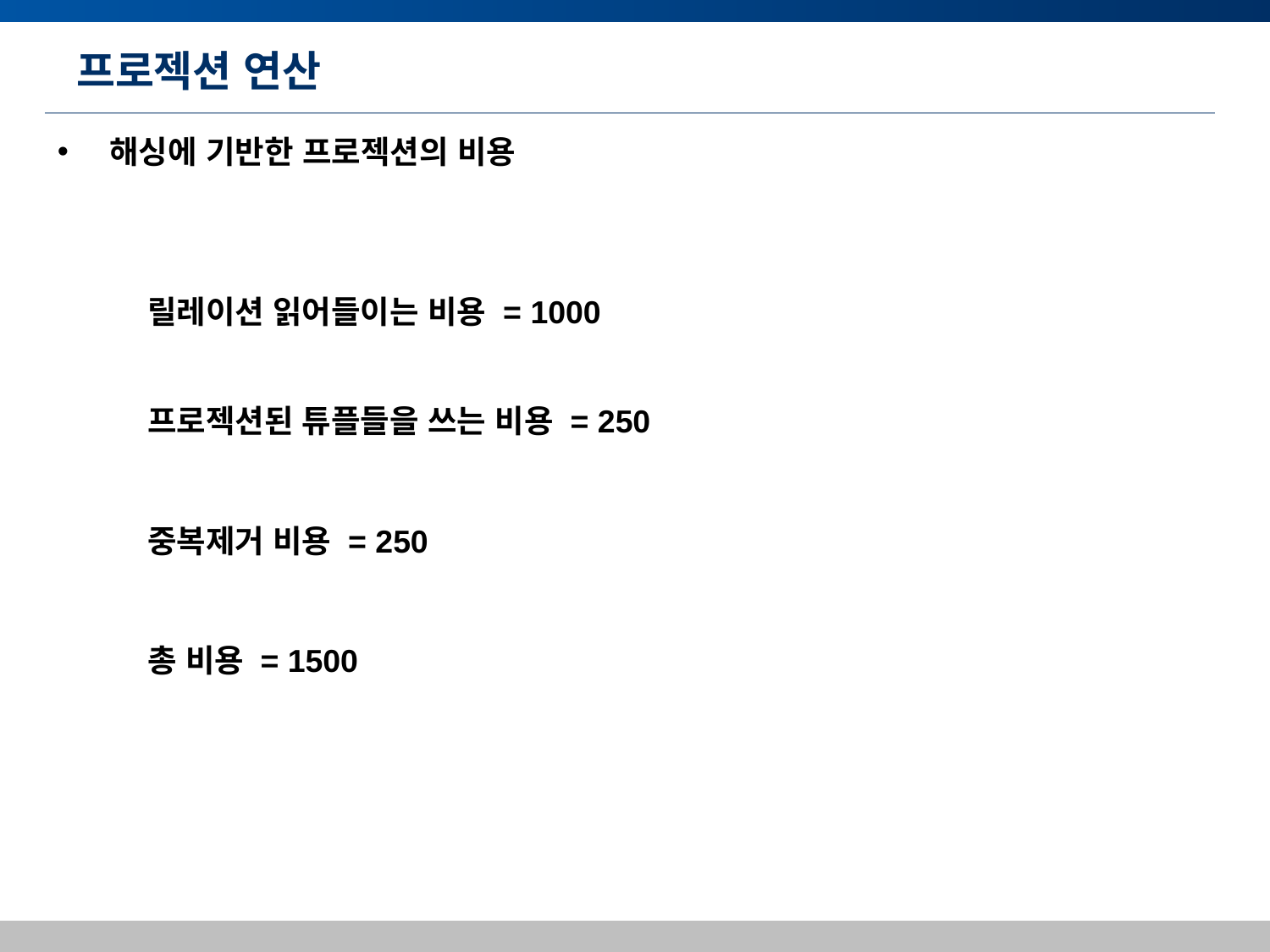

# 프로젝션 연산
  해싱에 기반한 프로젝션의 비용
릴레이션 읽어들이는 비용 = 1000
프로젝션된 튜플들을 쓰는 비용 = 250
중복제거 비용 = 250
총 비용 = 1500